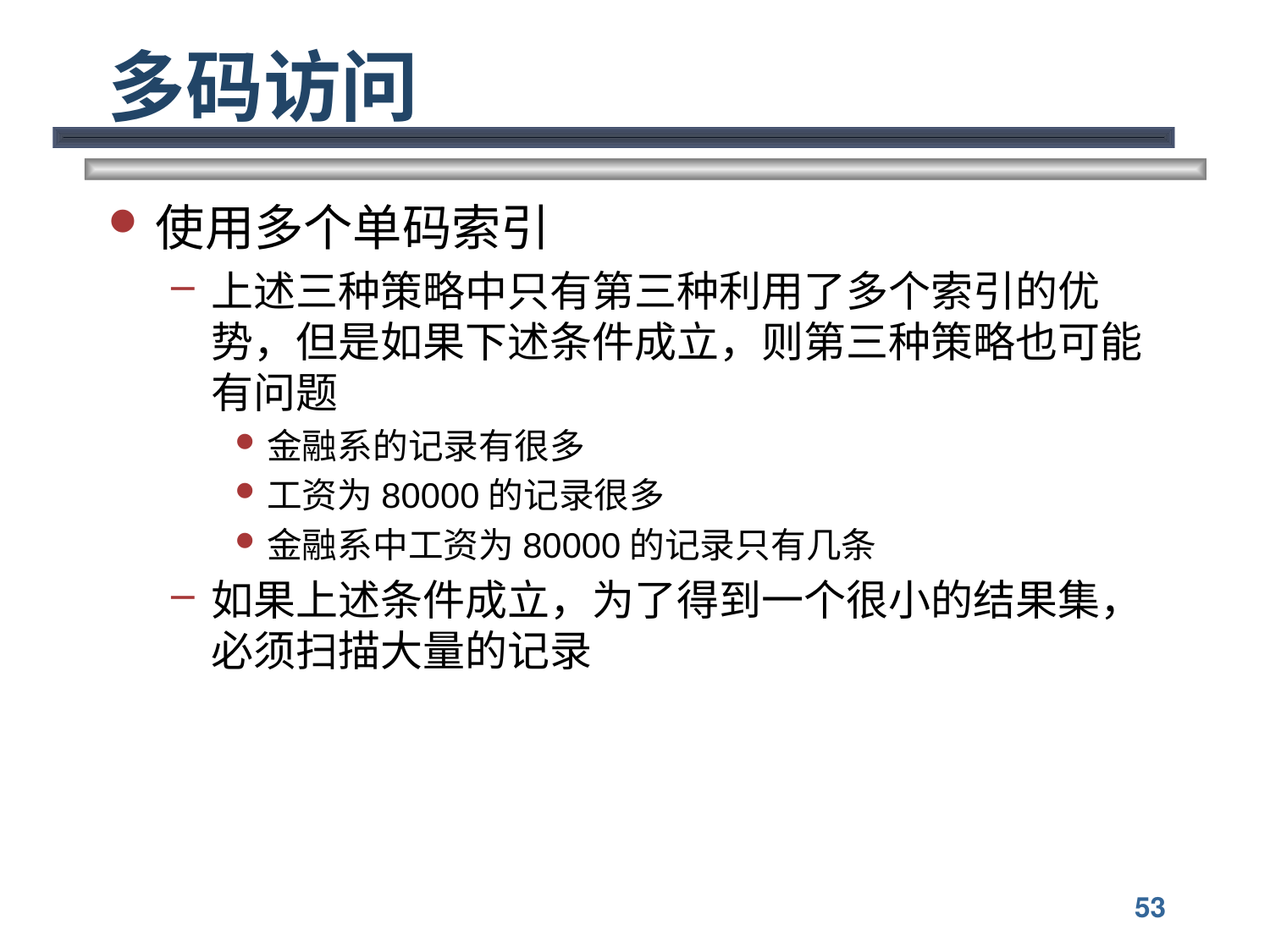

# 多码访问
使用多个单码索引
上述三种策略中只有第三种利用了多个索引的优势，但是如果下述条件成立，则第三种策略也可能有问题
金融系的记录有很多
工资为80000的记录很多
金融系中工资为80000的记录只有几条
如果上述条件成立，为了得到一个很小的结果集，必须扫描大量的记录

53